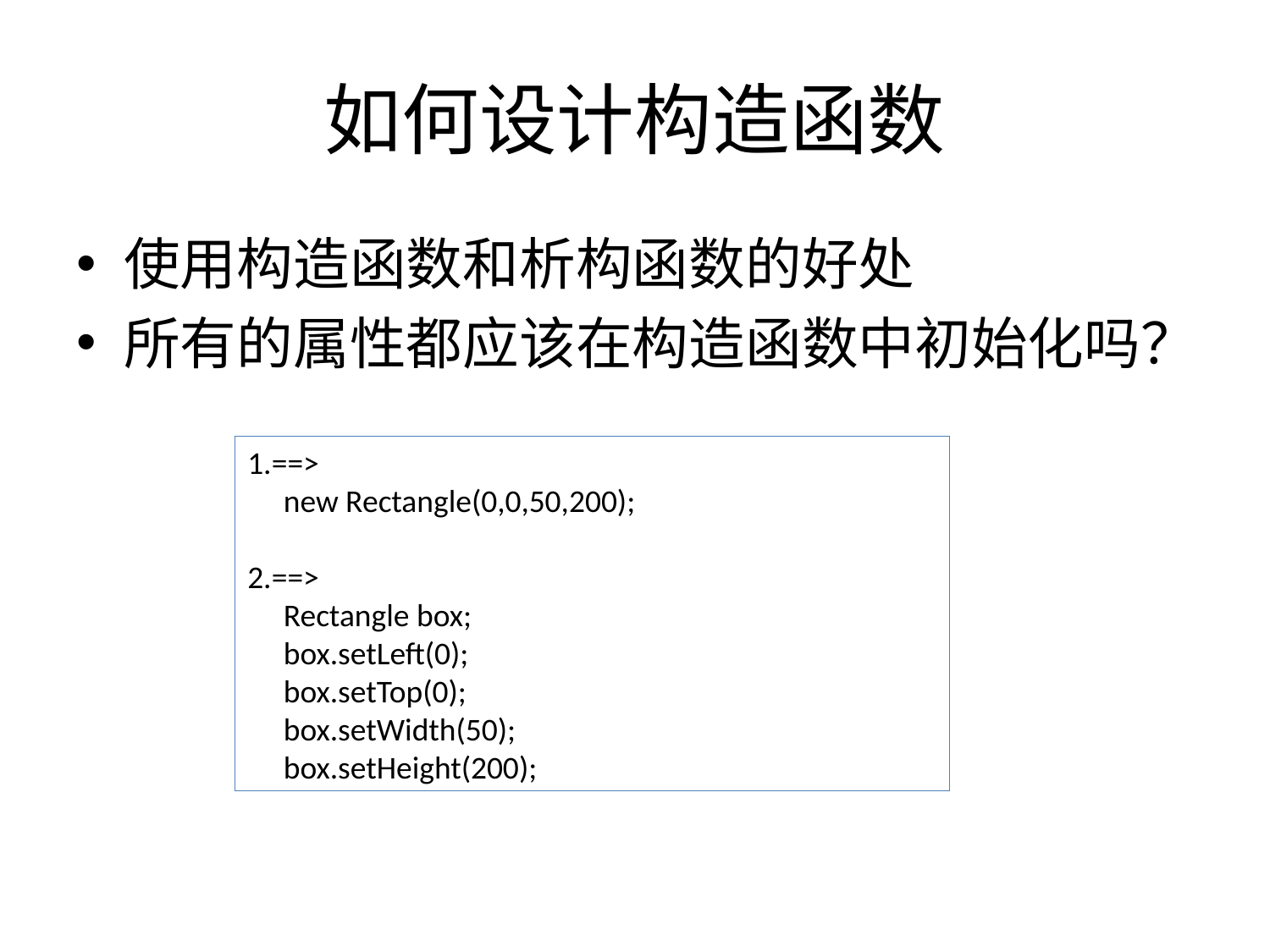

# 如何设计构造函数
使用构造函数和析构函数的好处
所有的属性都应该在构造函数中初始化吗？

1.==>
     new Rectangle(0,0,50,200);

2.==>
     Rectangle box;
     box.setLeft(0);
     box.setTop(0);
     box.setWidth(50);
     box.setHeight(200);